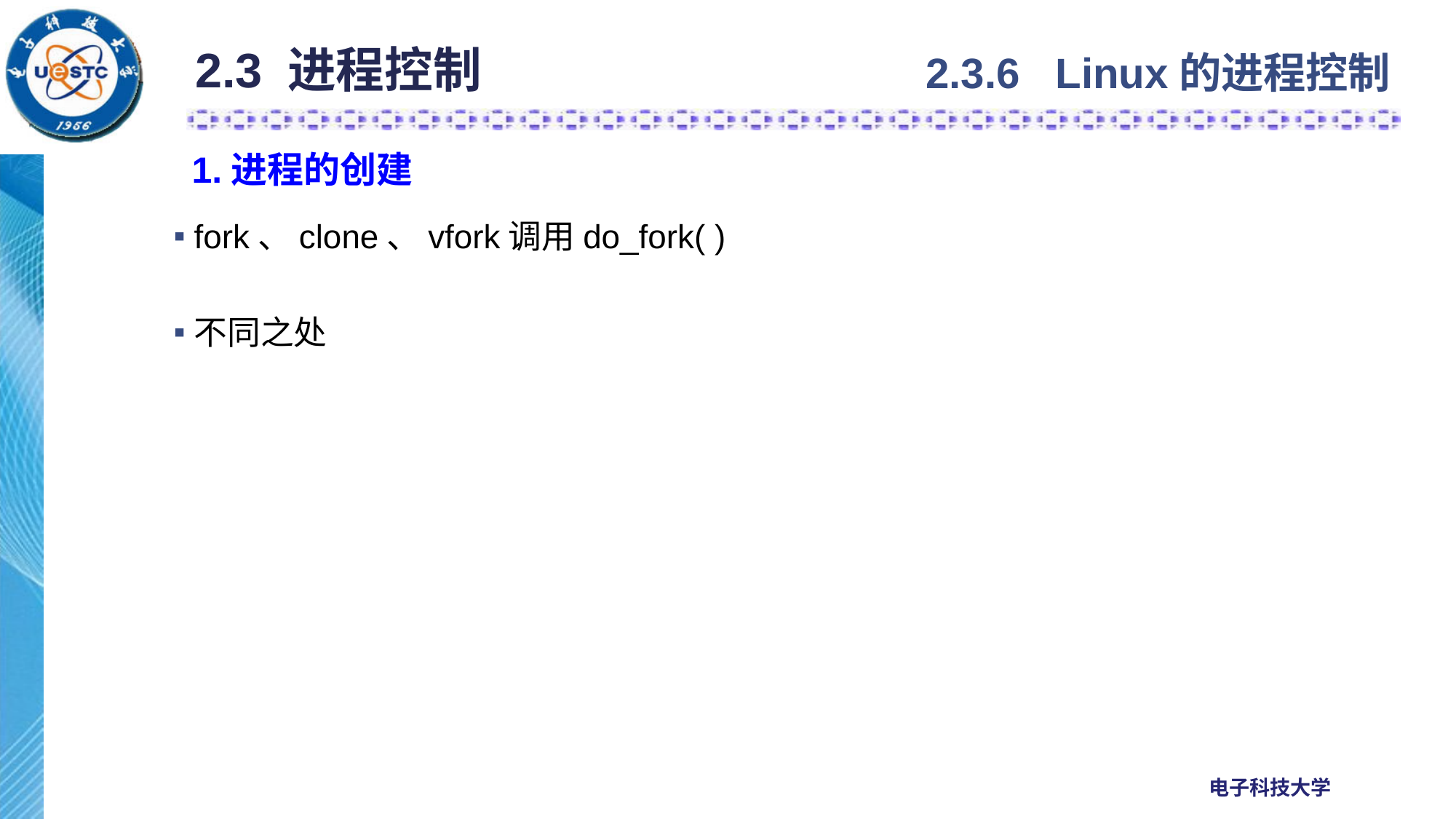

2.3 进程控制
2.3.6   Linux的进程控制
1.进程的创建
fork、clone、vfork调用do_fork( )

不同之处